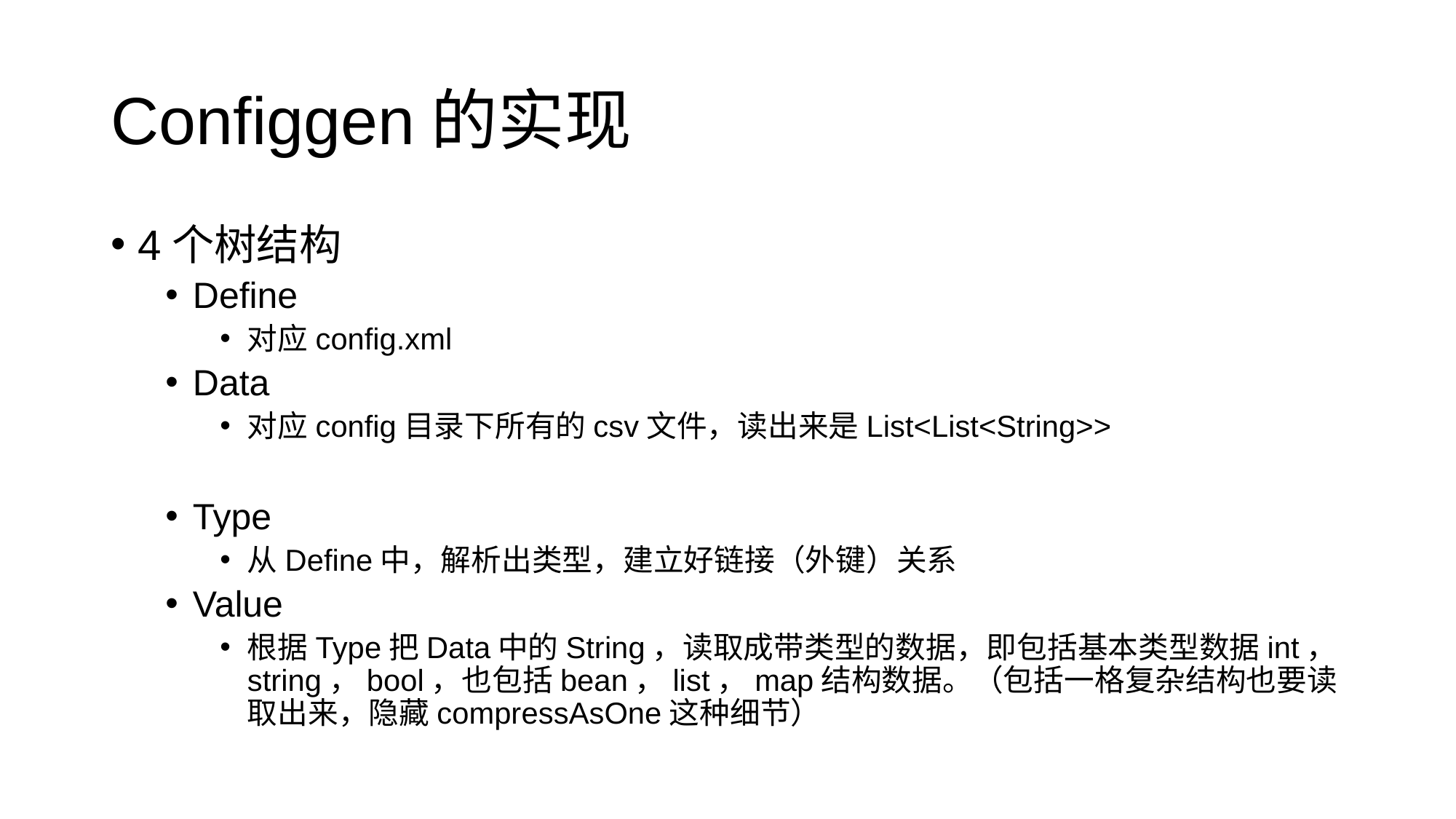

# Configgen的实现
4个树结构
Define
对应config.xml
Data
对应config目录下所有的csv文件，读出来是List<List<String>>

Type
从Define中，解析出类型，建立好链接（外键）关系
Value
根据Type把Data中的String，读取成带类型的数据，即包括基本类型数据int，string，bool，也包括bean，list，map结构数据。（包括一格复杂结构也要读取出来，隐藏compressAsOne这种细节）